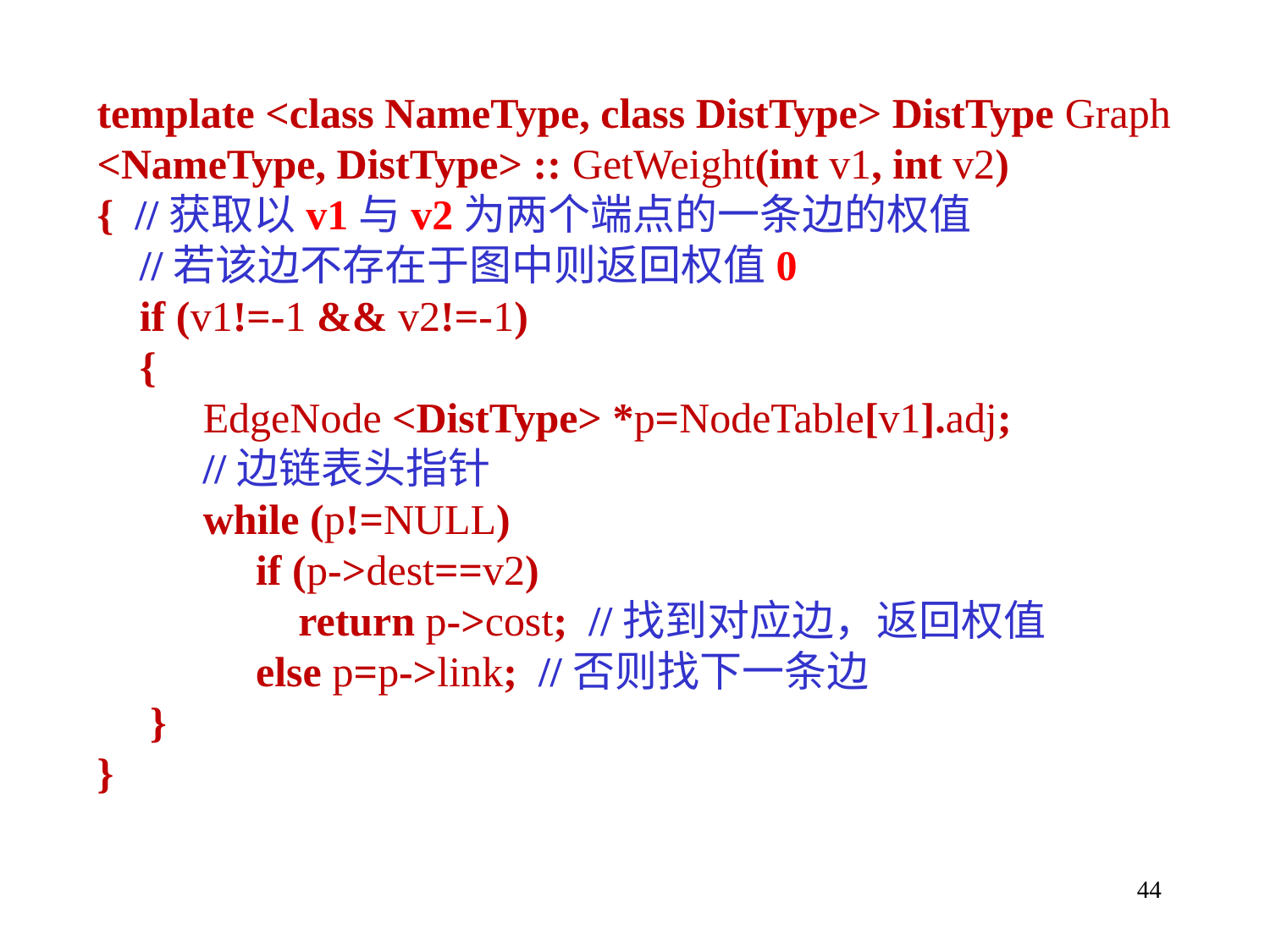

template <class NameType, class DistType> DistType Graph <NameType, DistType> :: GetWeight(int v1, int v2)
{  //获取以v1与v2为两个端点的一条边的权值
    //若该边不存在于图中则返回权值0
    if (v1!=-1 && v2!=-1)
    {
          EdgeNode <DistType> *p=NodeTable[v1].adj;
          //边链表头指针
          while (p!=NULL)
	   if (p->dest==v2)
	       return p->cost;  //找到对应边，返回权值
	   else p=p->link;  //否则找下一条边
     }
}
44